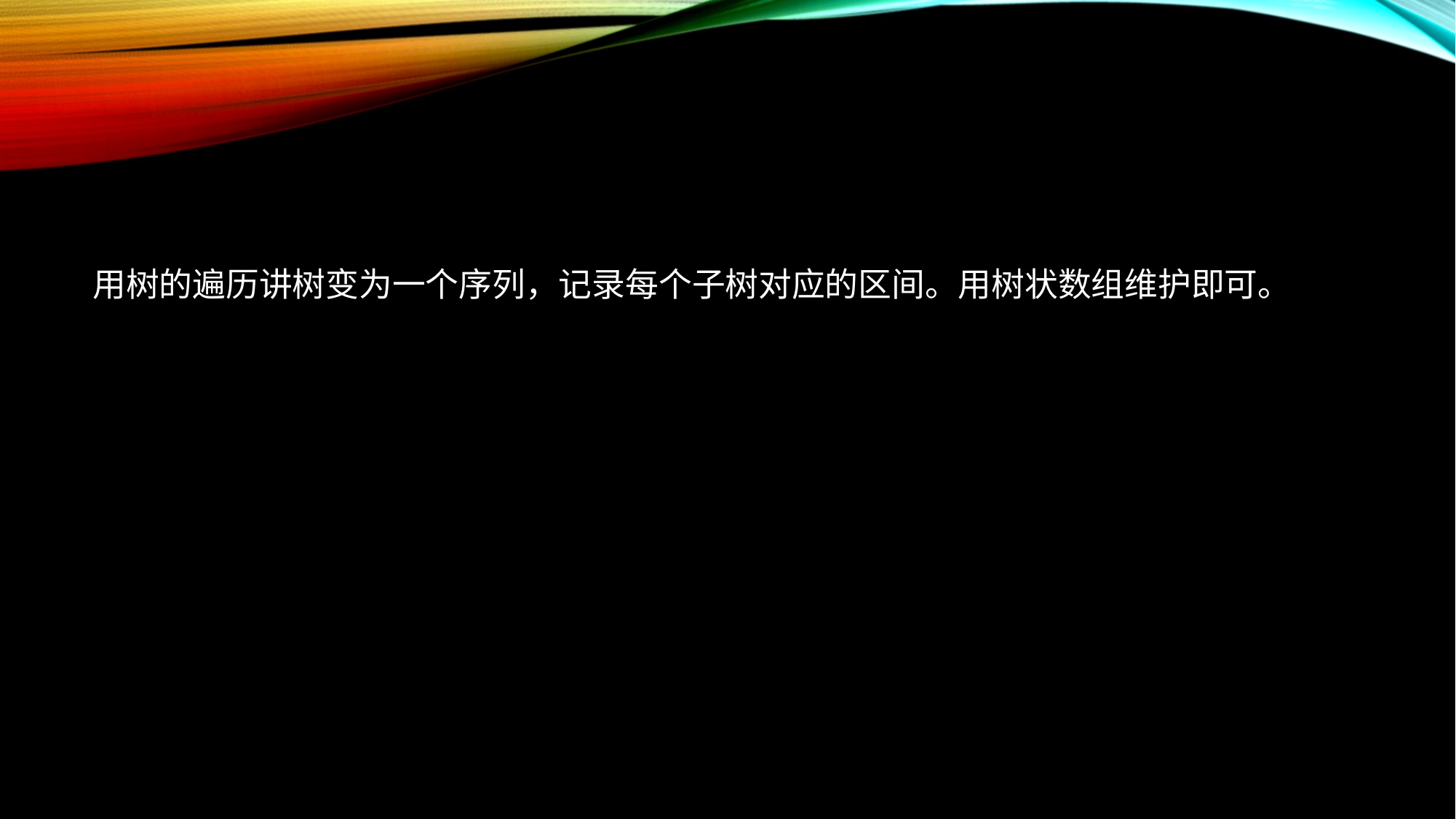

用树的遍历讲树变为一个序列，记录每个子树对应的区间。用树状数组维护即可。